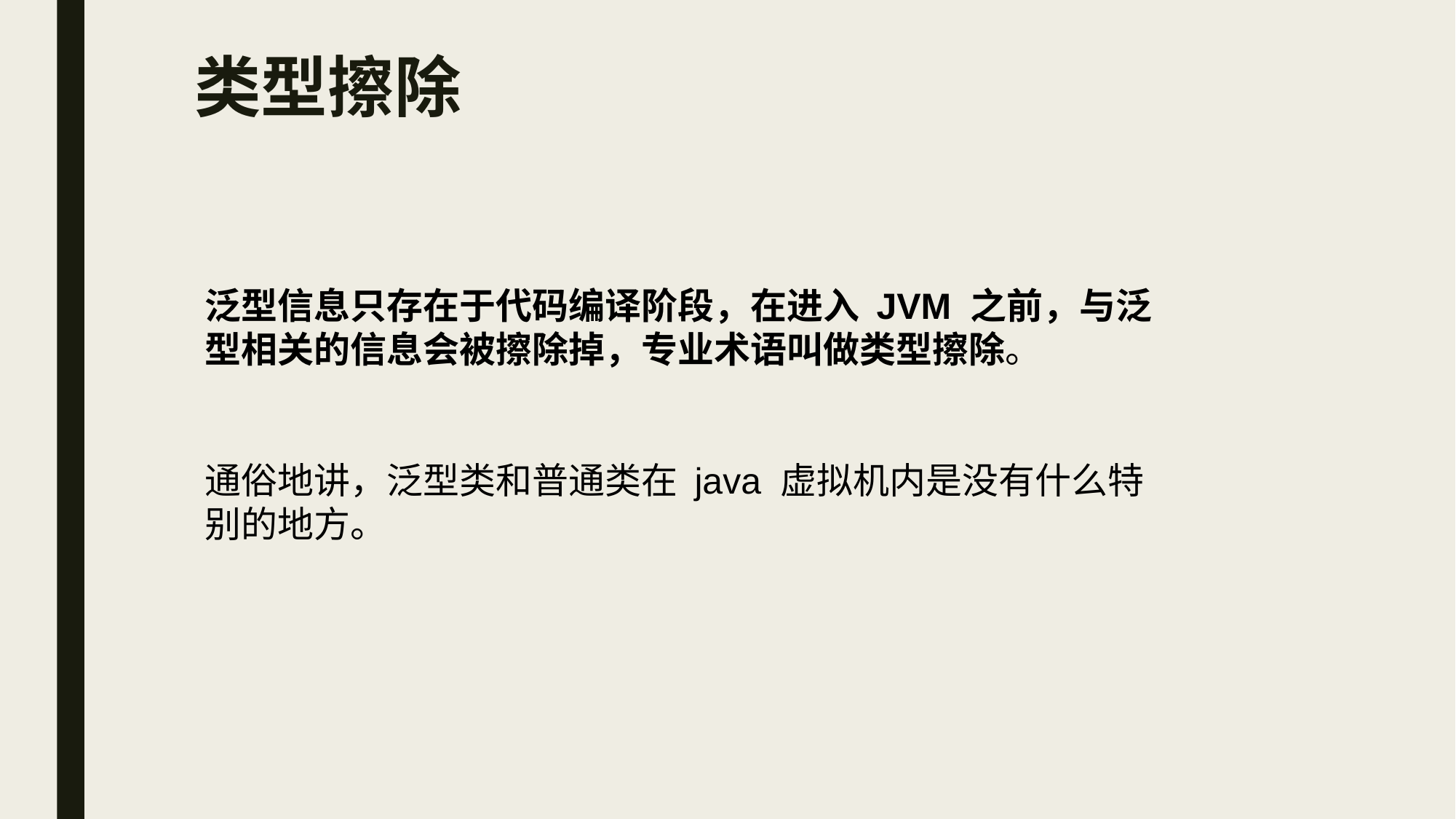

# 类型擦除
泛型信息只存在于代码编译阶段，在进入 JVM 之前，与泛型相关的信息会被擦除掉，专业术语叫做类型擦除。

通俗地讲，泛型类和普通类在 java 虚拟机内是没有什么特别的地方。